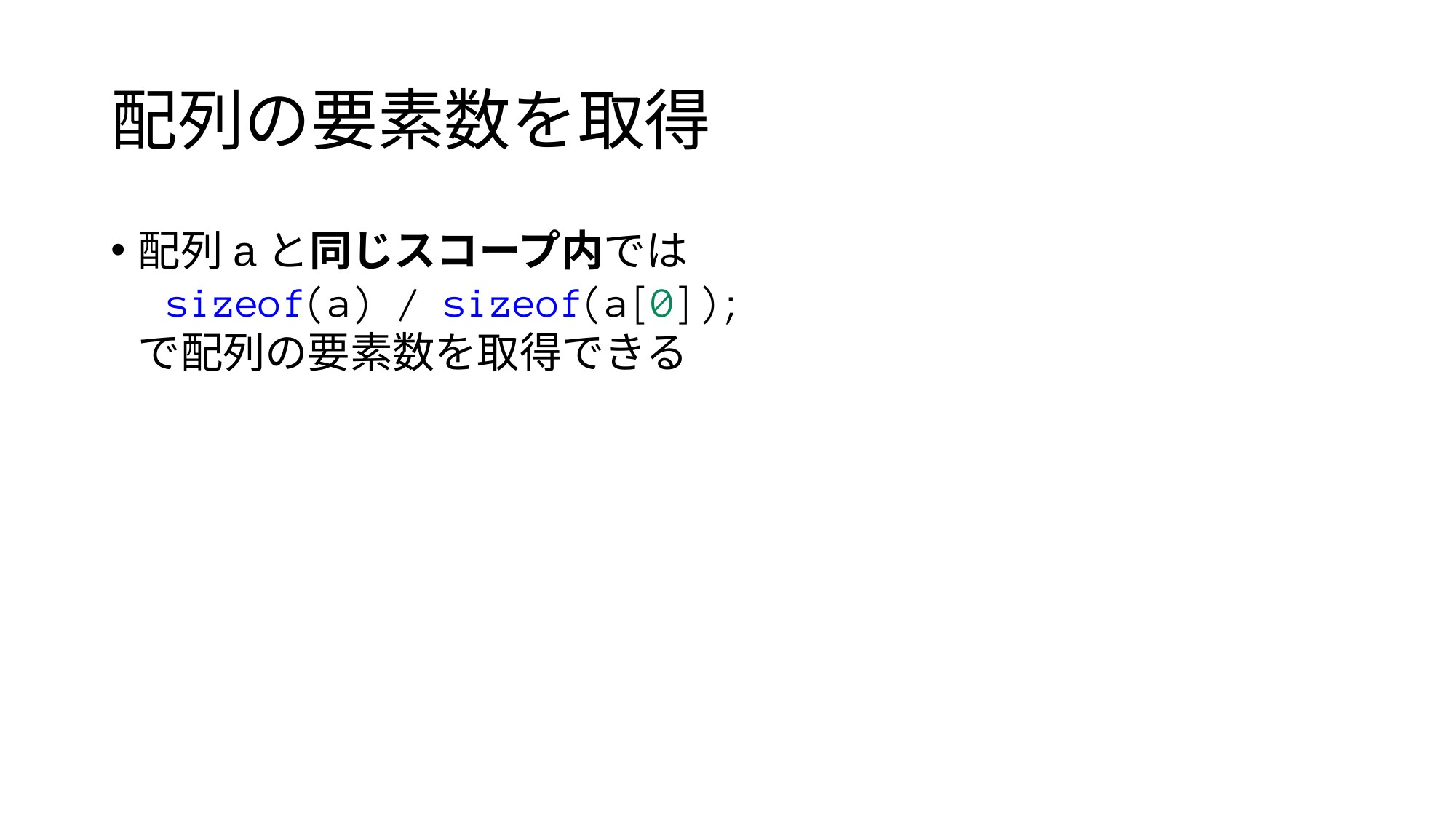

# 配列の要素数を取得
配列aと同じスコープ内では
  sizeof(a) / sizeof(a[0]);
で配列の要素数を取得できる